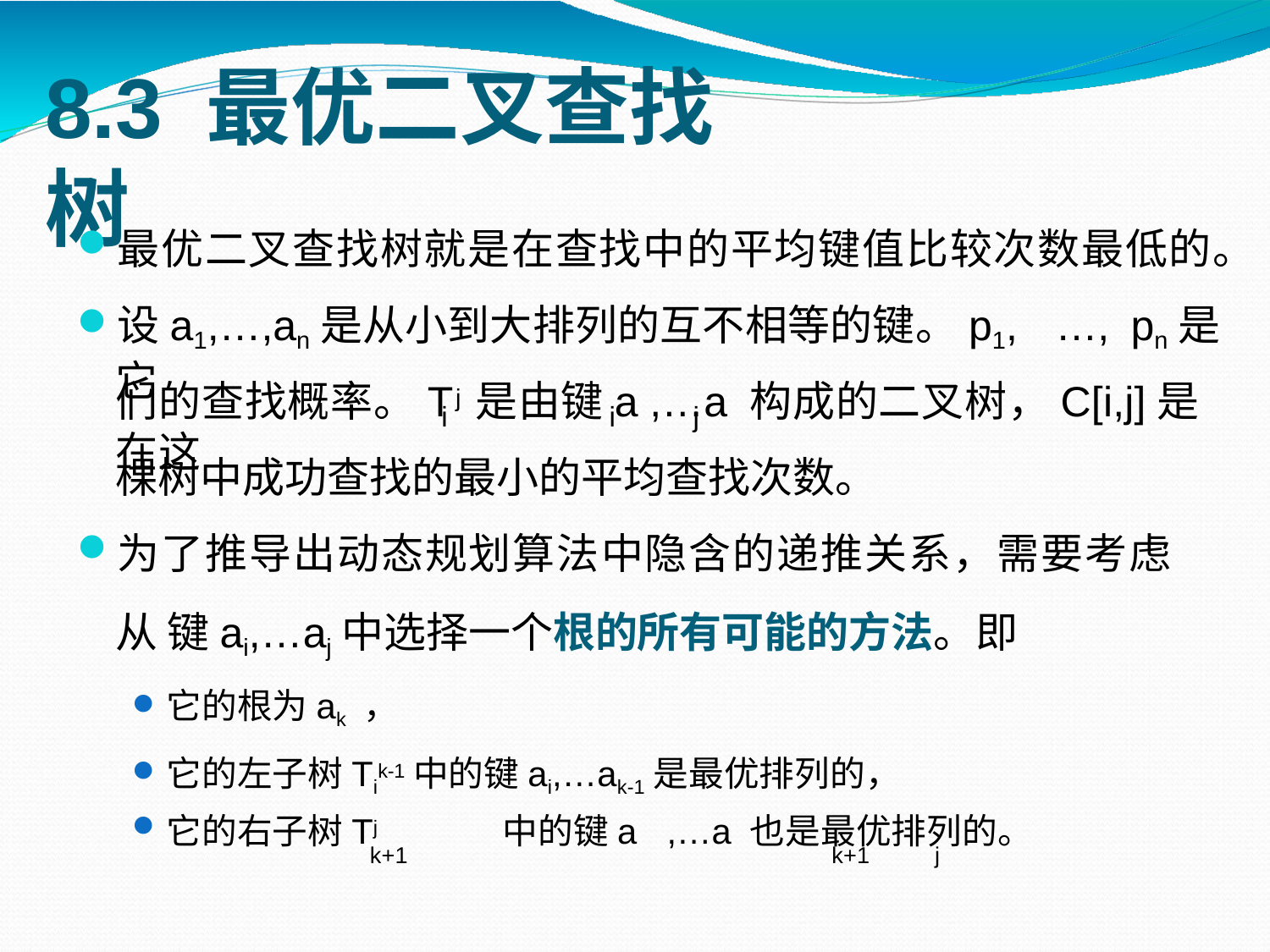

# 8.3 最优二叉查找树
最优二叉查找树就是在查找中的平均键值比较次数最低的。
设a1,…,an是从小到大排列的互不相等的键。p1,	…,	pn是它
们的查找概率。Tj是由键a ,…a 构成的二叉树，C[i,j]是在这
i	i	j
棵树中成功查找的最小的平均查找次数。
为了推导出动态规划算法中隐含的递推关系，需要考虑从 键ai,…aj中选择一个根的所有可能的方法。即
它的根为ak ，
它的左子树Tik-1中的键ai,…ak-1是最优排列的，
它的右子树Tj	中的键a	,…a 也是最优排列的。
k+1	k+1	j